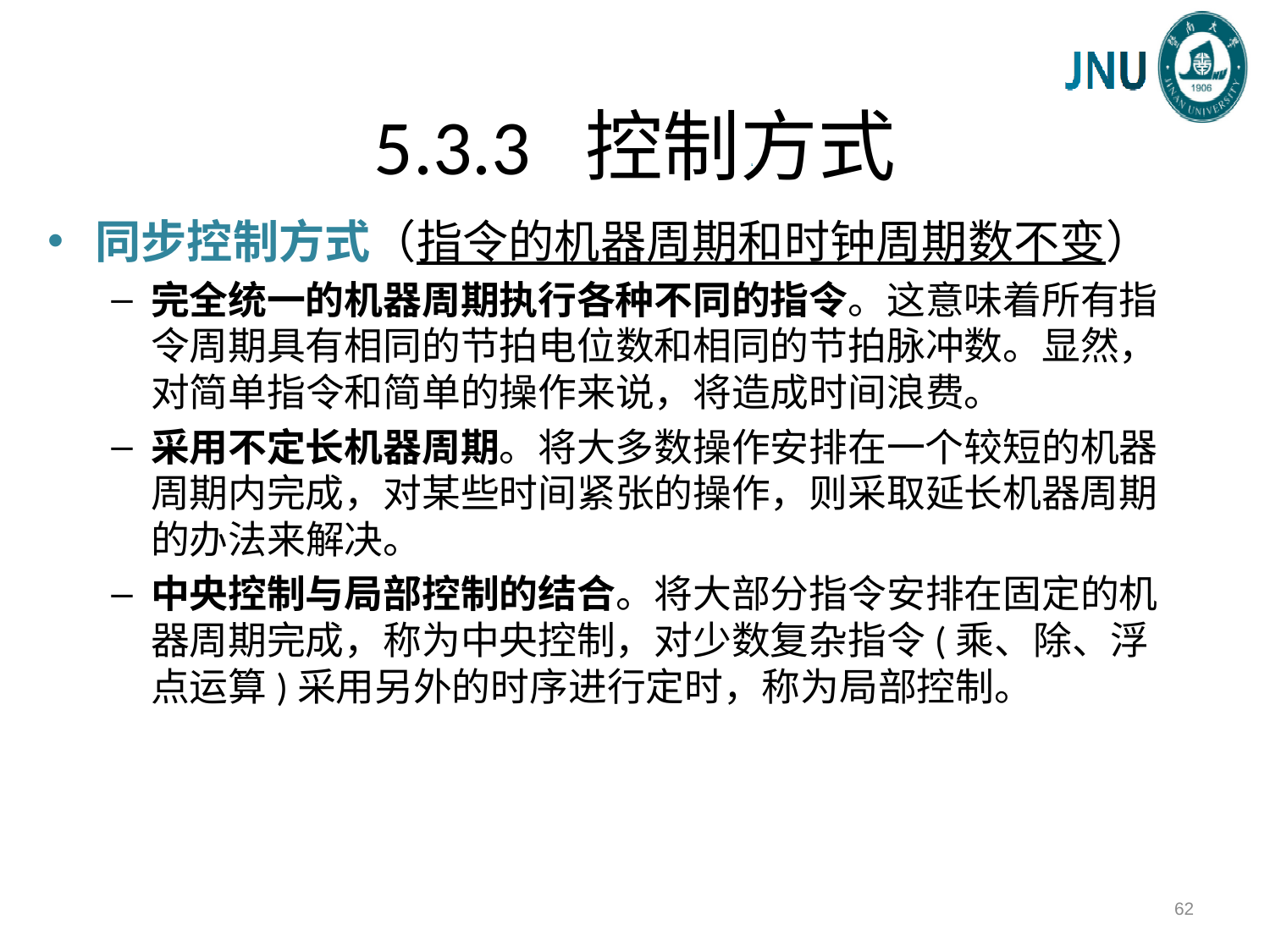

# 5.3.3  控制方式
同步控制方式（指令的机器周期和时钟周期数不变）
完全统一的机器周期执行各种不同的指令。这意味着所有指令周期具有相同的节拍电位数和相同的节拍脉冲数。显然，对简单指令和简单的操作来说，将造成时间浪费。
采用不定长机器周期。将大多数操作安排在一个较短的机器周期内完成，对某些时间紧张的操作，则采取延长机器周期的办法来解决。
中央控制与局部控制的结合。将大部分指令安排在固定的机器周期完成，称为中央控制，对少数复杂指令(乘、除、浮点运算)采用另外的时序进行定时，称为局部控制。
62